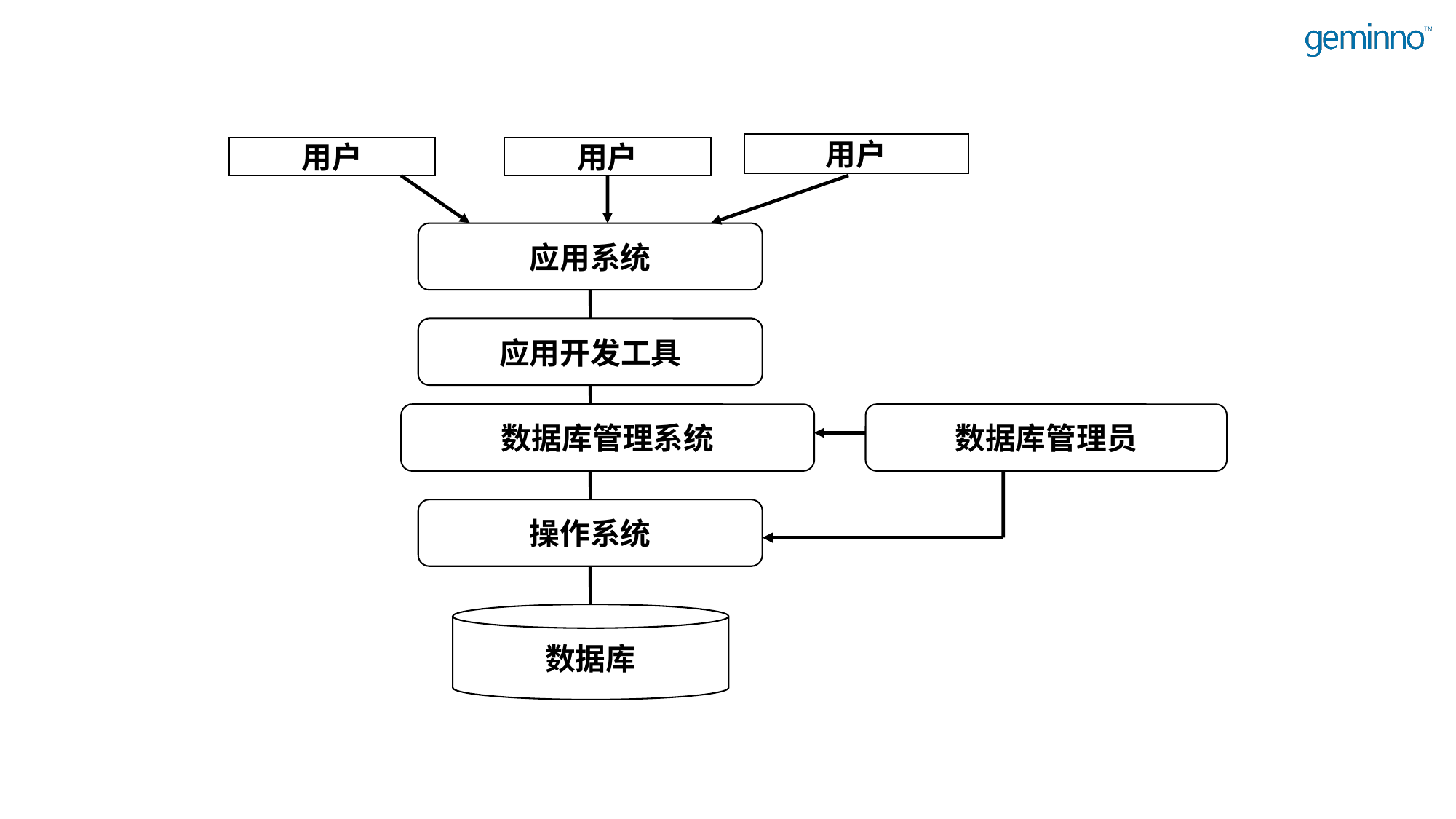

#
用户
用户
用户

应用系统

应用开发工具

数据库管理系统
数据库管理员

操作系统

数据库